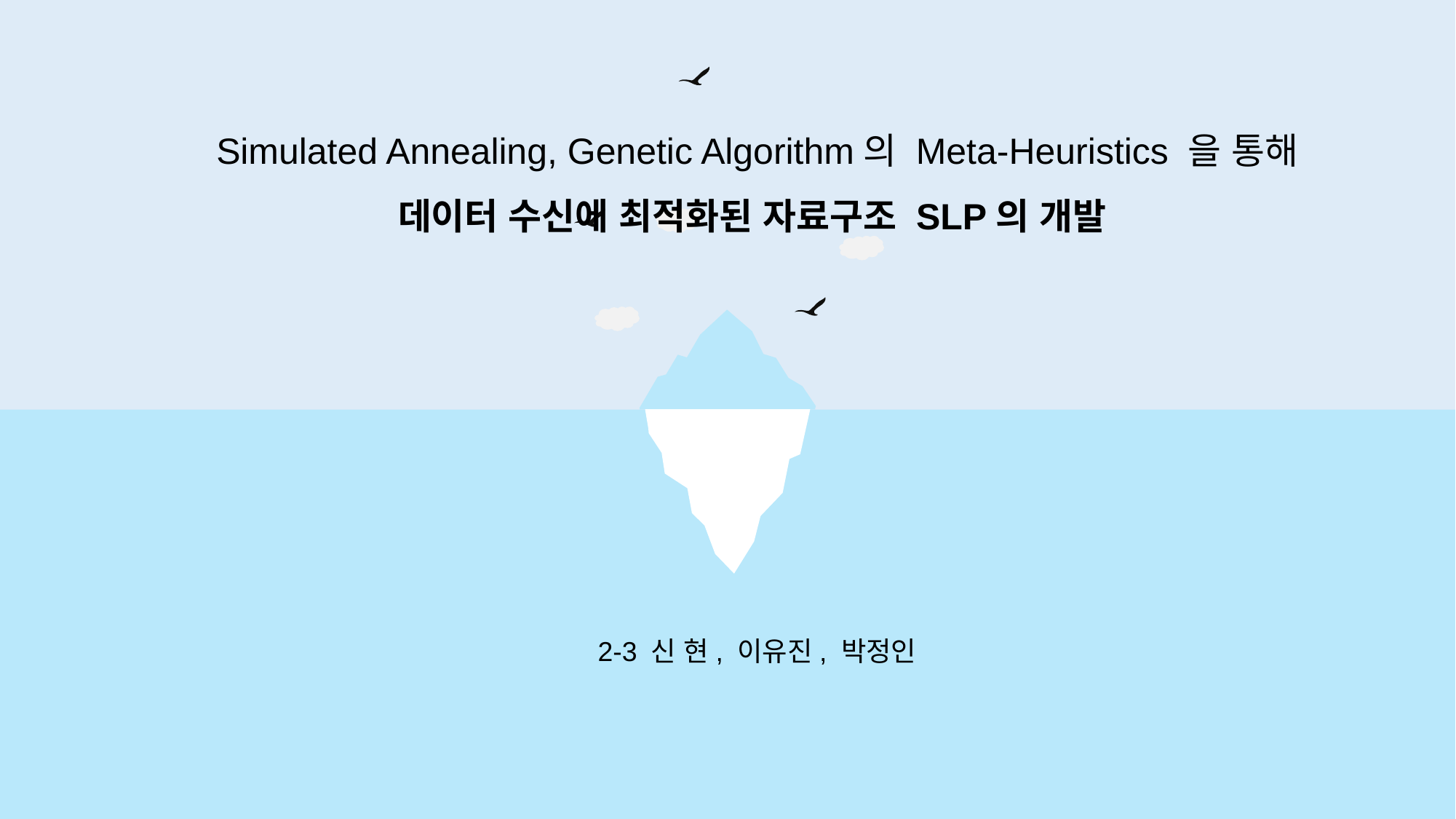

Simulated Annealing, Genetic Algorithm의 Meta-Heuristics 을 통해
데이터 수신에 최적화된 자료구조 SLP의 개발

2-3 신 현, 이유진, 박정인